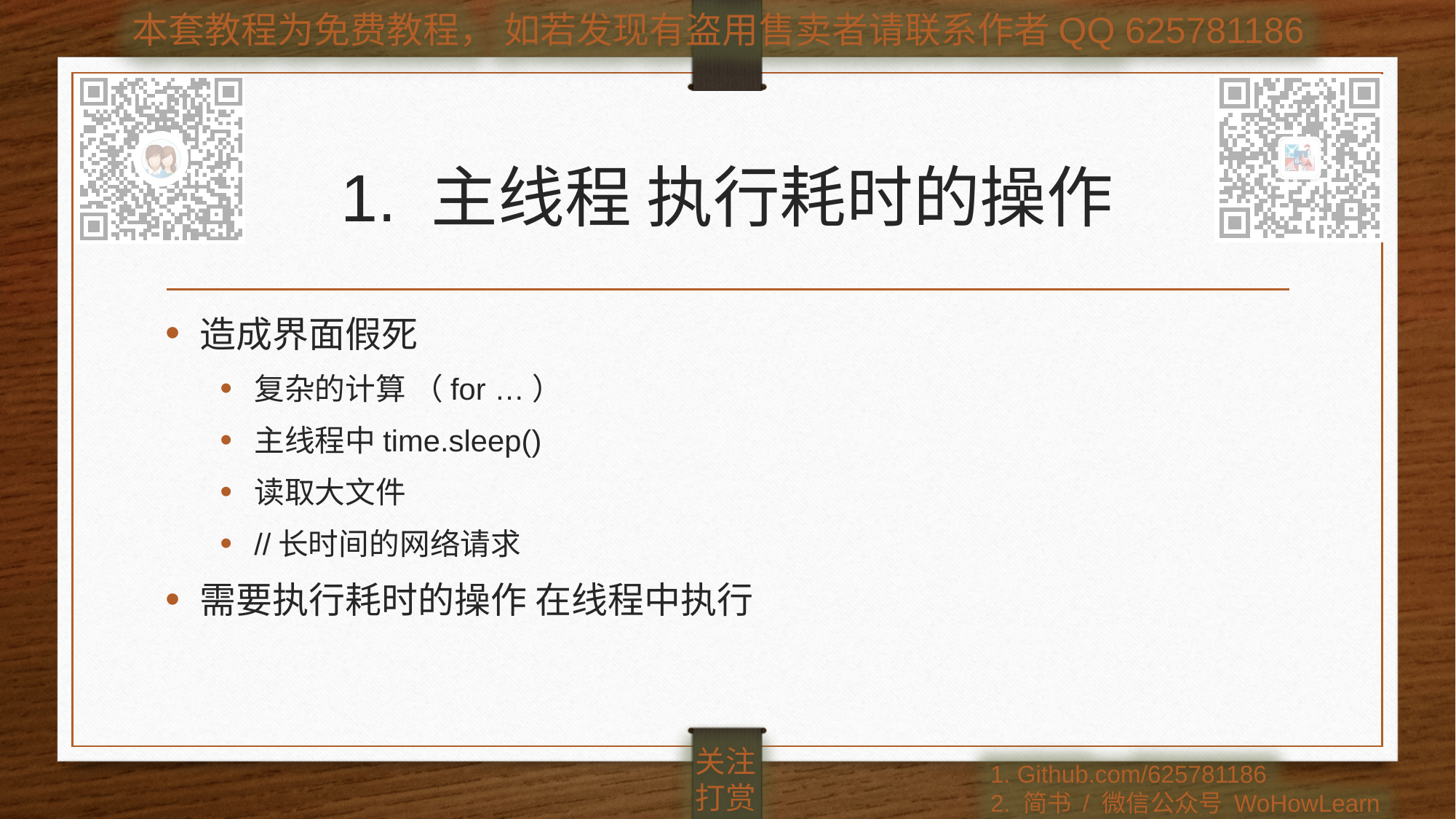

# 1. 主线程 执行耗时的操作
造成界面假死
复杂的计算 （for …）
主线程中time.sleep()
读取大文件
//长时间的网络请求
需要执行耗时的操作 在线程中执行